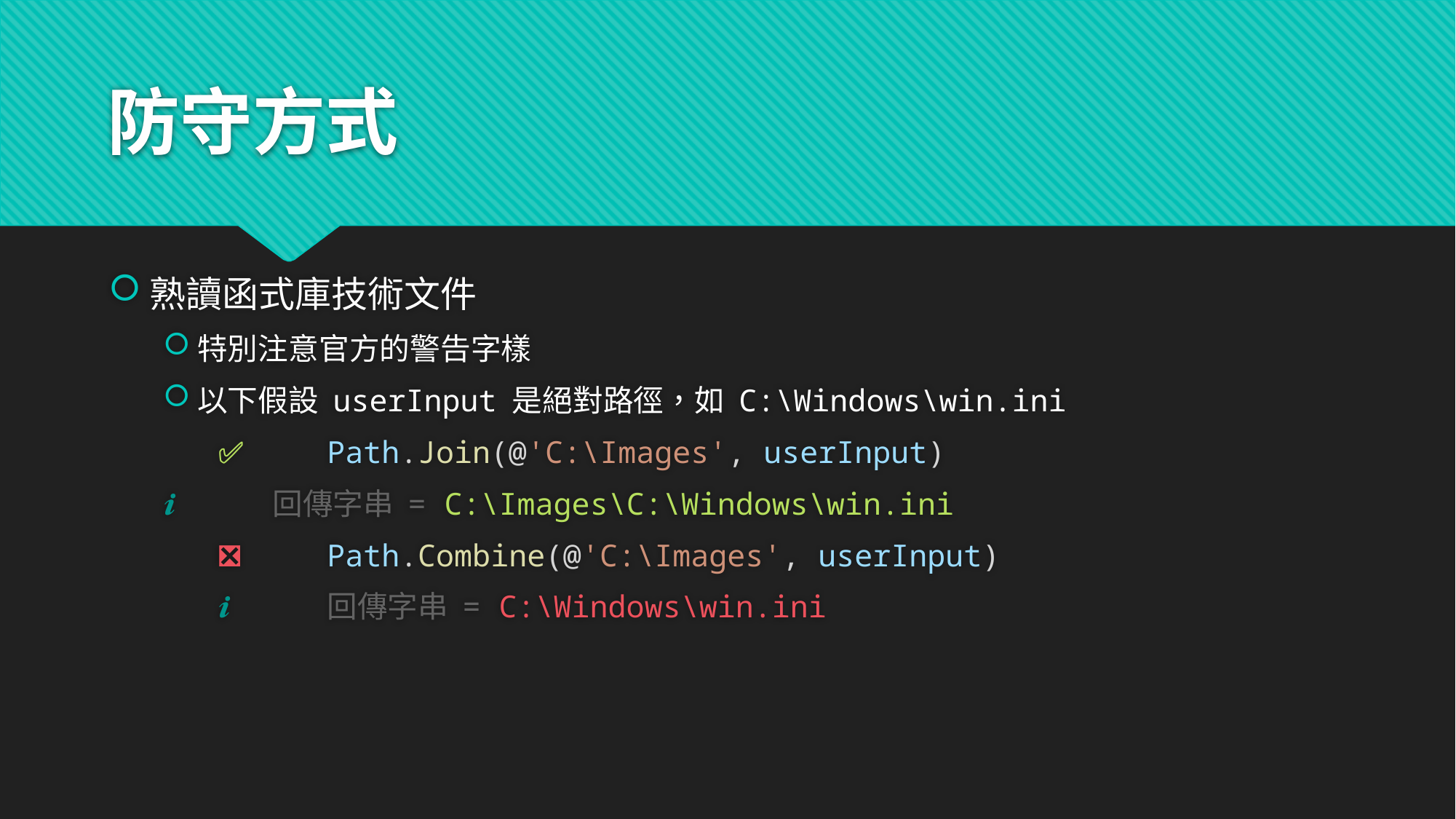

# 防守方式
熟讀函式庫技術文件
特別注意官方的警告字樣
以下假設 userInput 是絕對路徑，如 C:\Windows\win.ini
	✅	Path.Join(@'C:\Images', userInput)
ℹ	回傳字串 = C:\Images\C:\Windows\win.ini
	❎	Path.Combine(@'C:\Images', userInput)
	ℹ	回傳字串 = C:\Windows\win.ini